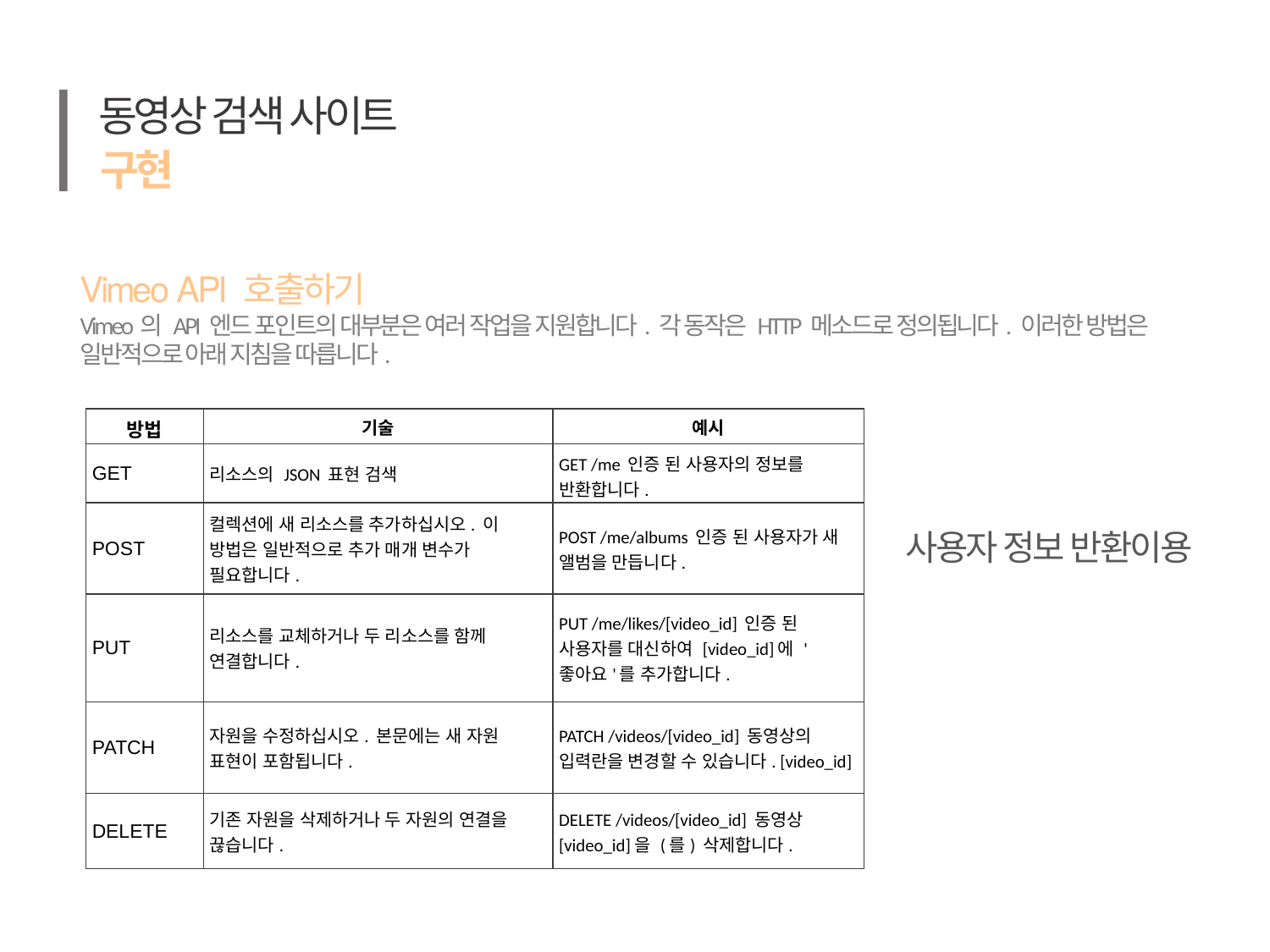

동영상 검색 사이트

구현
Vimeo API 호출하기
Vimeo의 API 엔드 포인트의 대부분은 여러 작업을 지원합니다. 각 동작은 HTTP 메소드로 정의됩니다. 이러한 방법은 일반적으로 아래 지침을 따릅니다.
| 방법 | 기술 | 예시 |
| --- | --- | --- |
| GET | 리소스의 JSON 표현 검색 | GET /me 인증 된 사용자의 정보를 반환합니다. |
| POST | 컬렉션에 새 리소스를 추가하십시오. 이 방법은 일반적으로 추가 매개 변수가 필요합니다. | POST /me/albums 인증 된 사용자가 새 앨범을 만듭니다. |
| PUT | 리소스를 교체하거나 두 리소스를 함께 연결합니다. | PUT /me/likes/[video\_id] 인증 된 사용자를 대신하여 [video\_id]에 '좋아요'를 추가합니다. |
| PATCH | 자원을 수정하십시오. 본문에는 새 자원 표현이 포함됩니다. | PATCH /videos/[video\_id] 동영상의 입력란을 변경할 수 있습니다. [video\_id] |
| DELETE | 기존 자원을 삭제하거나 두 자원의 연결을 끊습니다. | DELETE /videos/[video\_id] 동영상 [video\_id]을 (를) 삭제합니다. |
사용자 정보 반환이용